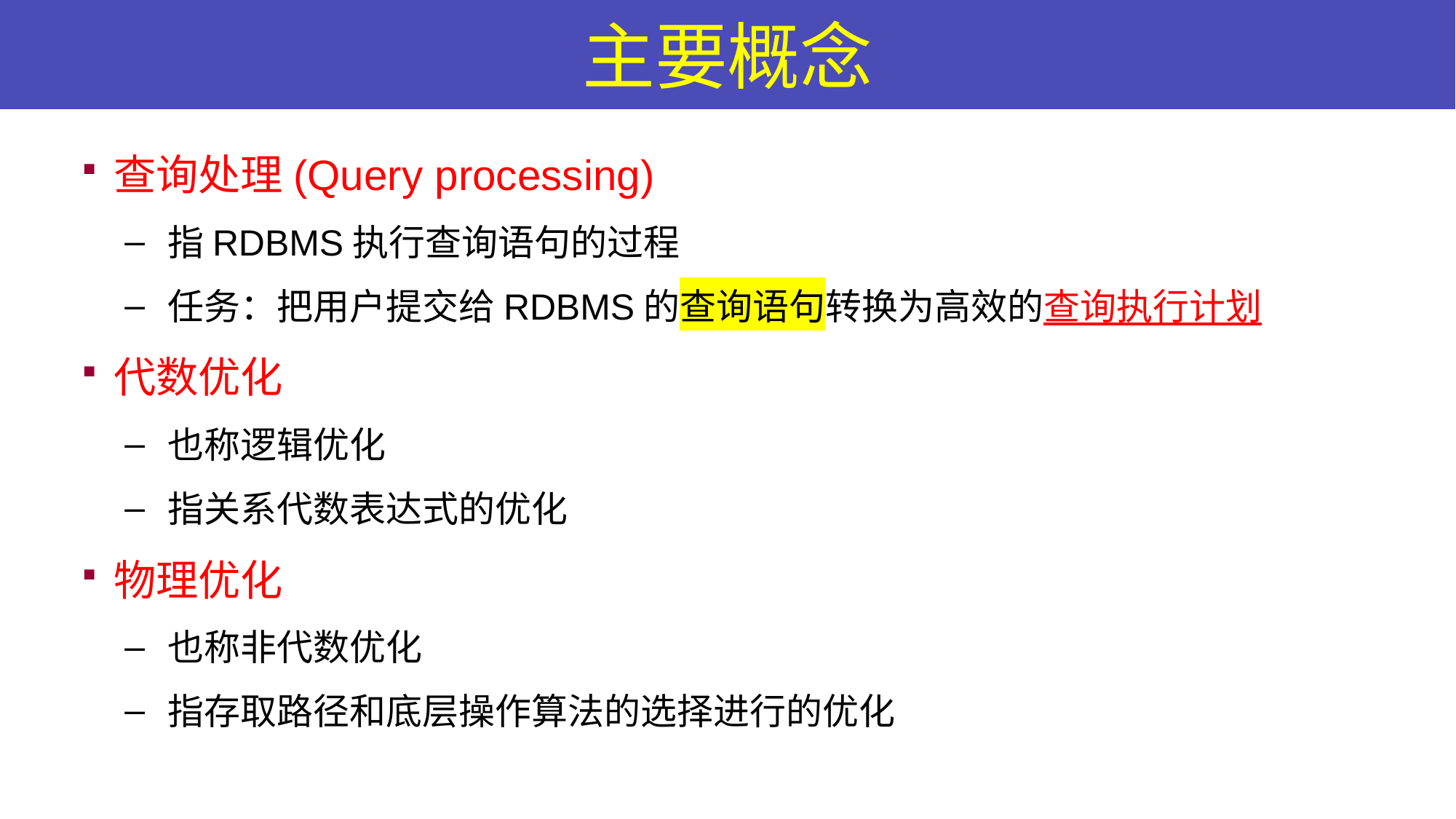

# 主要概念
查询处理(Query processing)
指RDBMS执行查询语句的过程
任务：把用户提交给RDBMS的查询语句转换为高效的查询执行计划
代数优化
也称逻辑优化
指关系代数表达式的优化
物理优化
也称非代数优化
指存取路径和底层操作算法的选择进行的优化

3